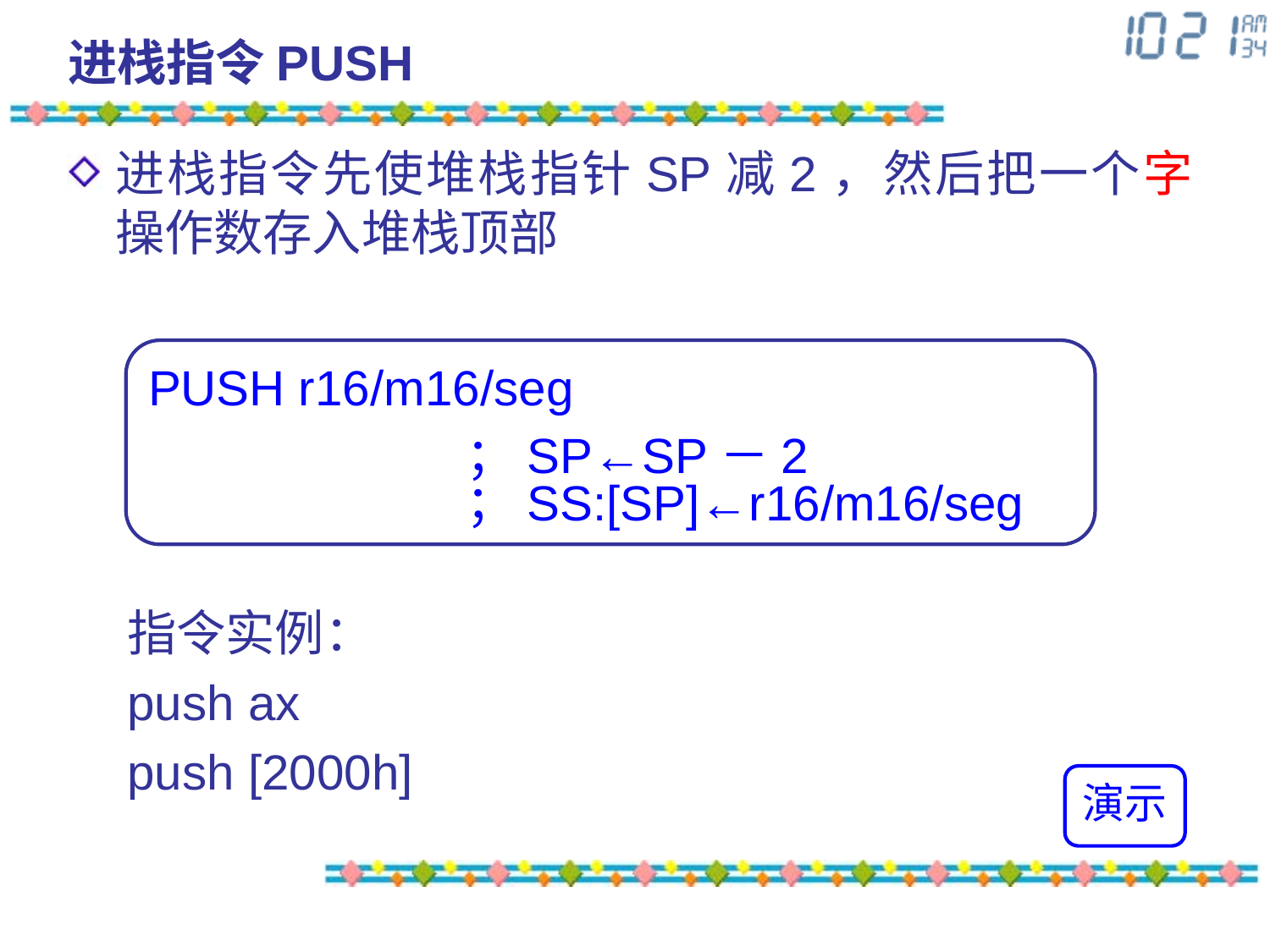

# 进栈指令PUSH
进栈指令先使堆栈指针SP减2，然后把一个字操作数存入堆栈顶部

PUSH r16/m16/seg
	；SP←SP－2
	；SS:[SP]←r16/m16/seg
指令实例：
push ax
push [2000h]
演示